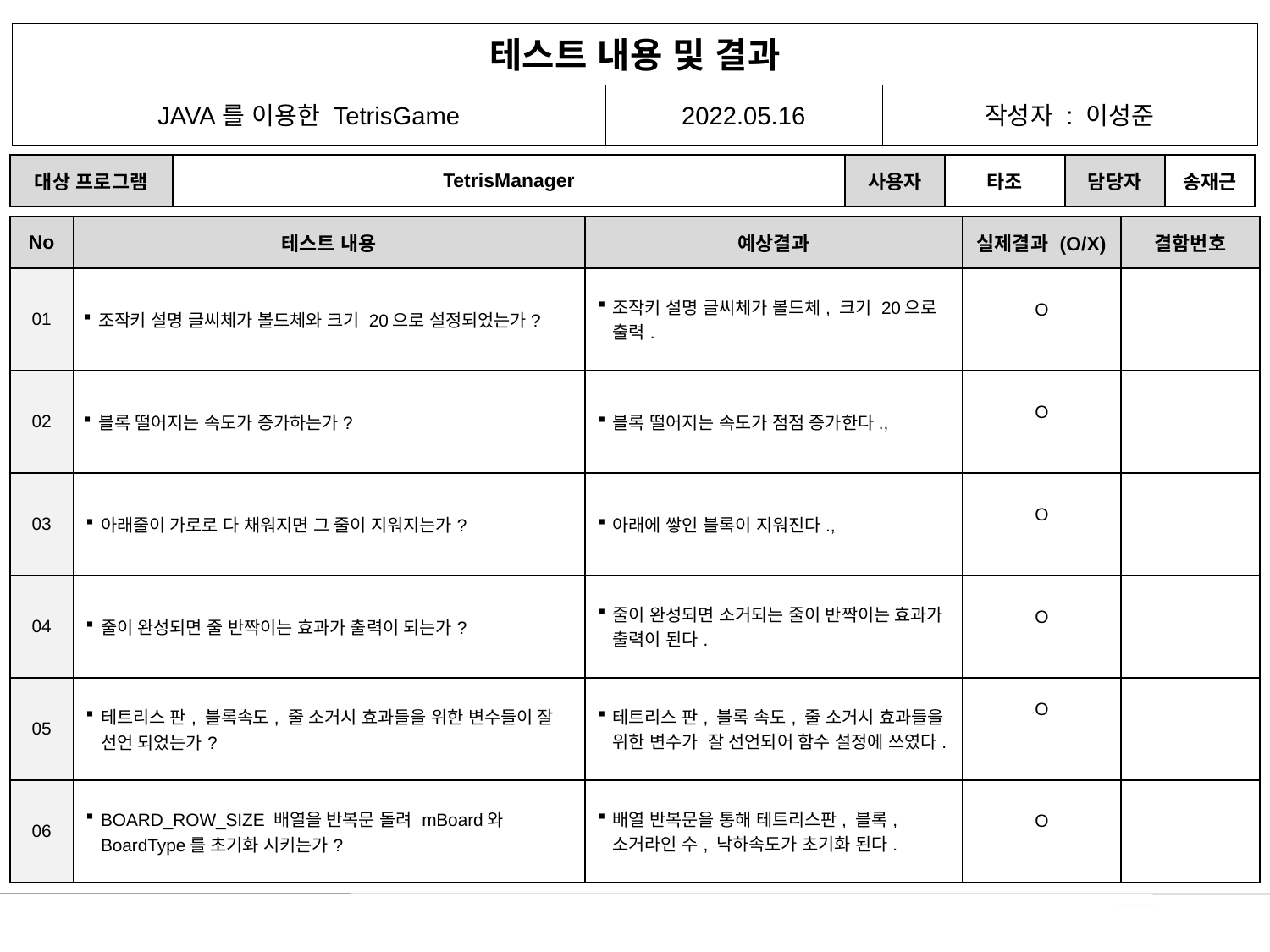

테스트 내용 및 결과
JAVA를 이용한 TetrisGame
2022.05.16
작성자 : 이성준
| 대상 프로그램 | TetrisManager | 사용자 | 타조 | 담당자 | 송재근 |
| --- | --- | --- | --- | --- | --- |
| No | 테스트 내용 | 예상결과 | 실제결과 (O/X) | 결함번호 |
| --- | --- | --- | --- | --- |
| 01 | 조작키 설명 글씨체가 볼드체와 크기 20으로 설정되었는가? | 조작키 설명 글씨체가 볼드체, 크기 20으로 출력. | O |  |
| 02 | 블록 떨어지는 속도가 증가하는가? | 블록 떨어지는 속도가 점점 증가한다., | O |  |
| 03 | 아래줄이 가로로 다 채워지면 그 줄이 지워지는가? | 아래에 쌓인 블록이 지워진다., | O |  |
| 04 | 줄이 완성되면 줄 반짝이는 효과가 출력이 되는가? | 줄이 완성되면 소거되는 줄이 반짝이는 효과가 출력이 된다. | O |  |
| 05 | 테트리스 판, 블록속도, 줄 소거시 효과들을 위한 변수들이 잘 선언 되었는가? | 테트리스 판, 블록 속도, 줄 소거시 효과들을 위한 변수가 잘 선언되어 함수 설정에 쓰였다. | O |  |
| 06 | BOARD\_ROW\_SIZE 배열을 반복문 돌려 mBoard와 BoardType를 초기화 시키는가? | 배열 반복문을 통해 테트리스판, 블록, 소거라인 수, 낙하속도가 초기화 된다. | O |  |